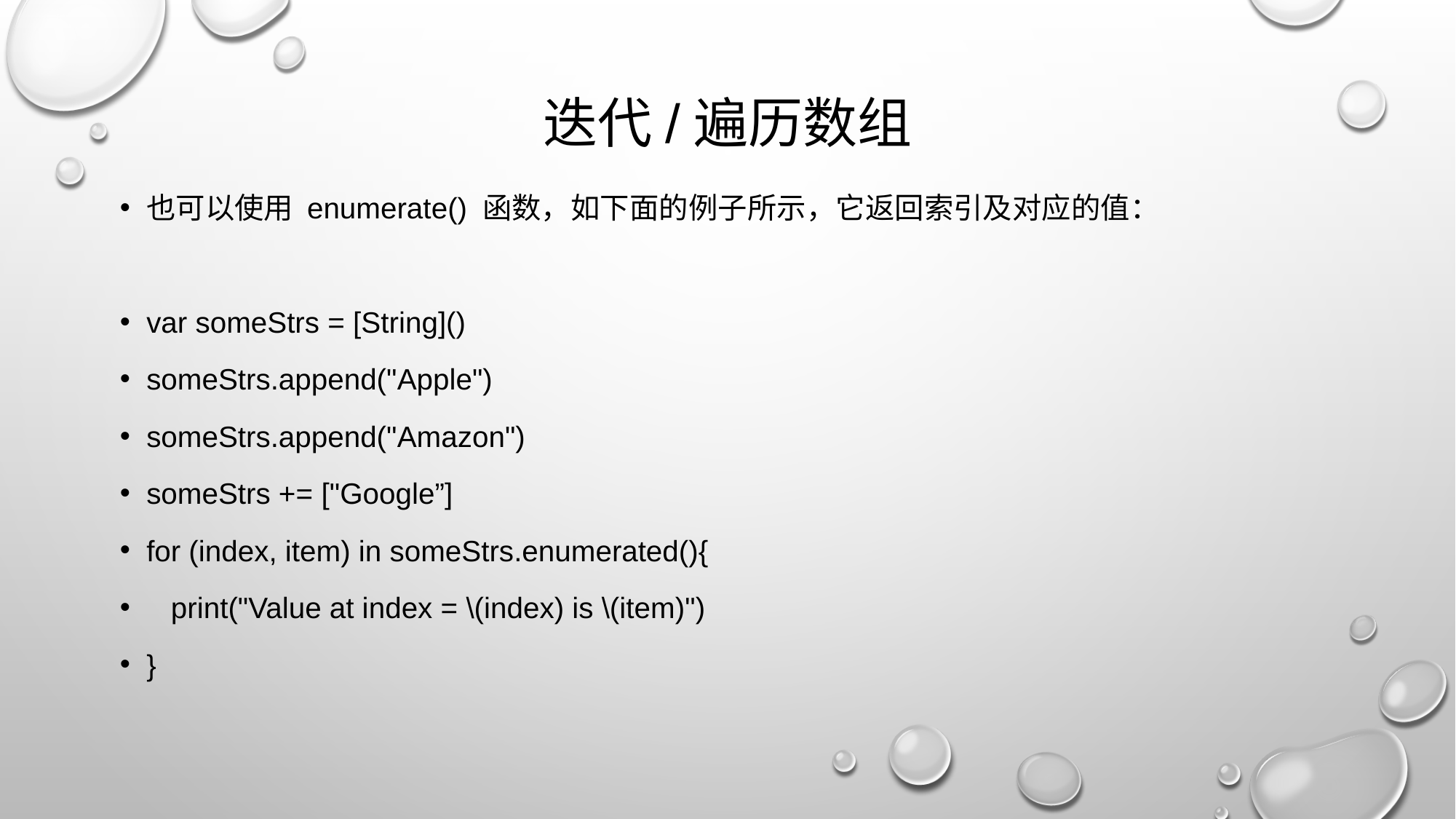

# 迭代/遍历数组
也可以使用 enumerate() 函数，如下面的例子所示，它返回索引及对应的值：

var someStrs = [String]()
someStrs.append("Apple")
someStrs.append("Amazon")
someStrs += ["Google”]
for (index, item) in someStrs.enumerated(){
   print("Value at index = \(index) is \(item)")
}